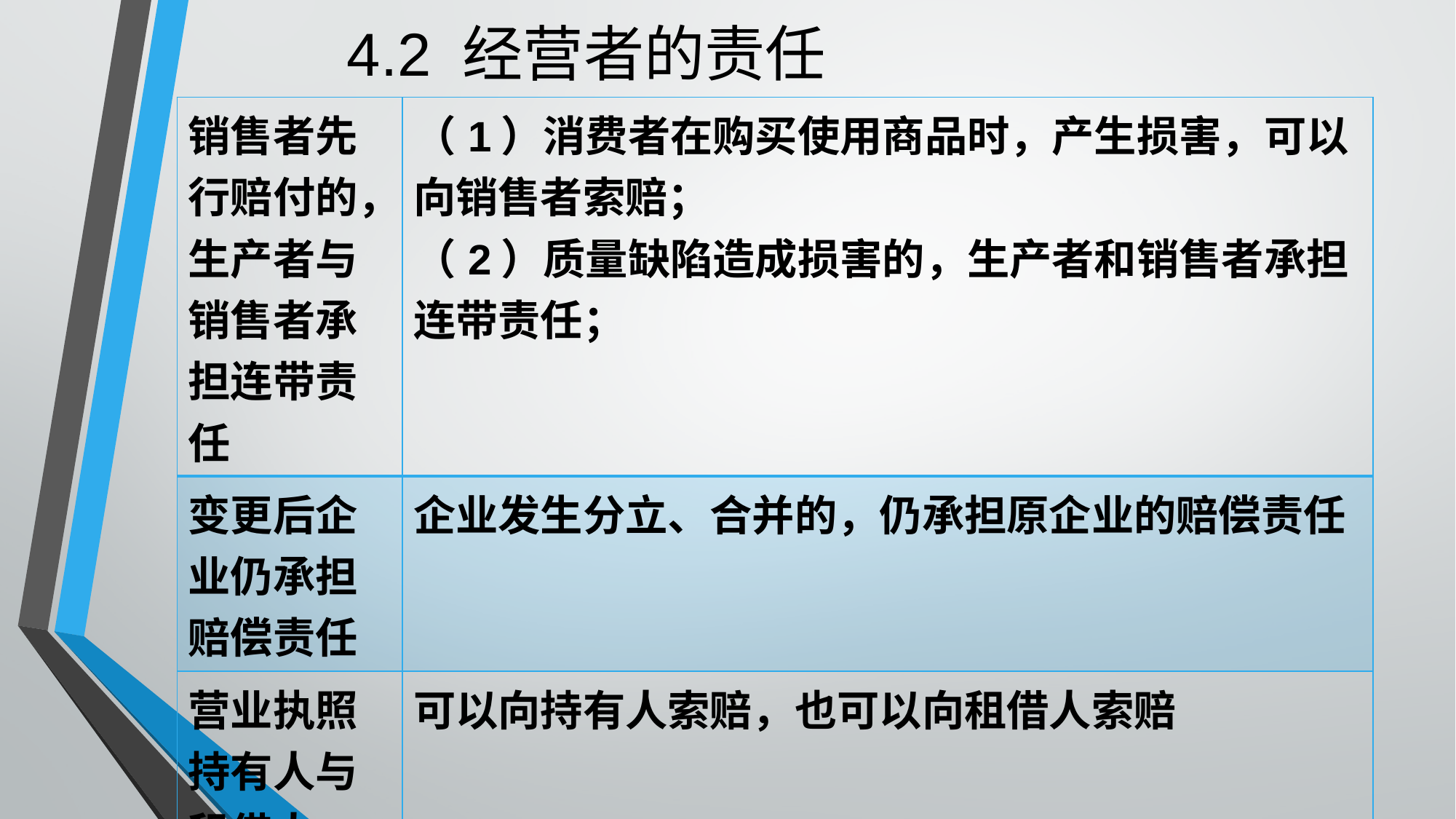

# 4.2 经营者的责任
| 销售者先行赔付的，生产者与销售者承担连带责任 | （1）消费者在购买使用商品时，产生损害，可以向销售者索赔； （2）质量缺陷造成损害的，生产者和销售者承担连带责任； |
| --- | --- |
| 变更后企业仍承担赔偿责任 | 企业发生分立、合并的，仍承担原企业的赔偿责任 |
| 营业执照持有人与租借人 | 可以向持有人索赔，也可以向租借人索赔 |